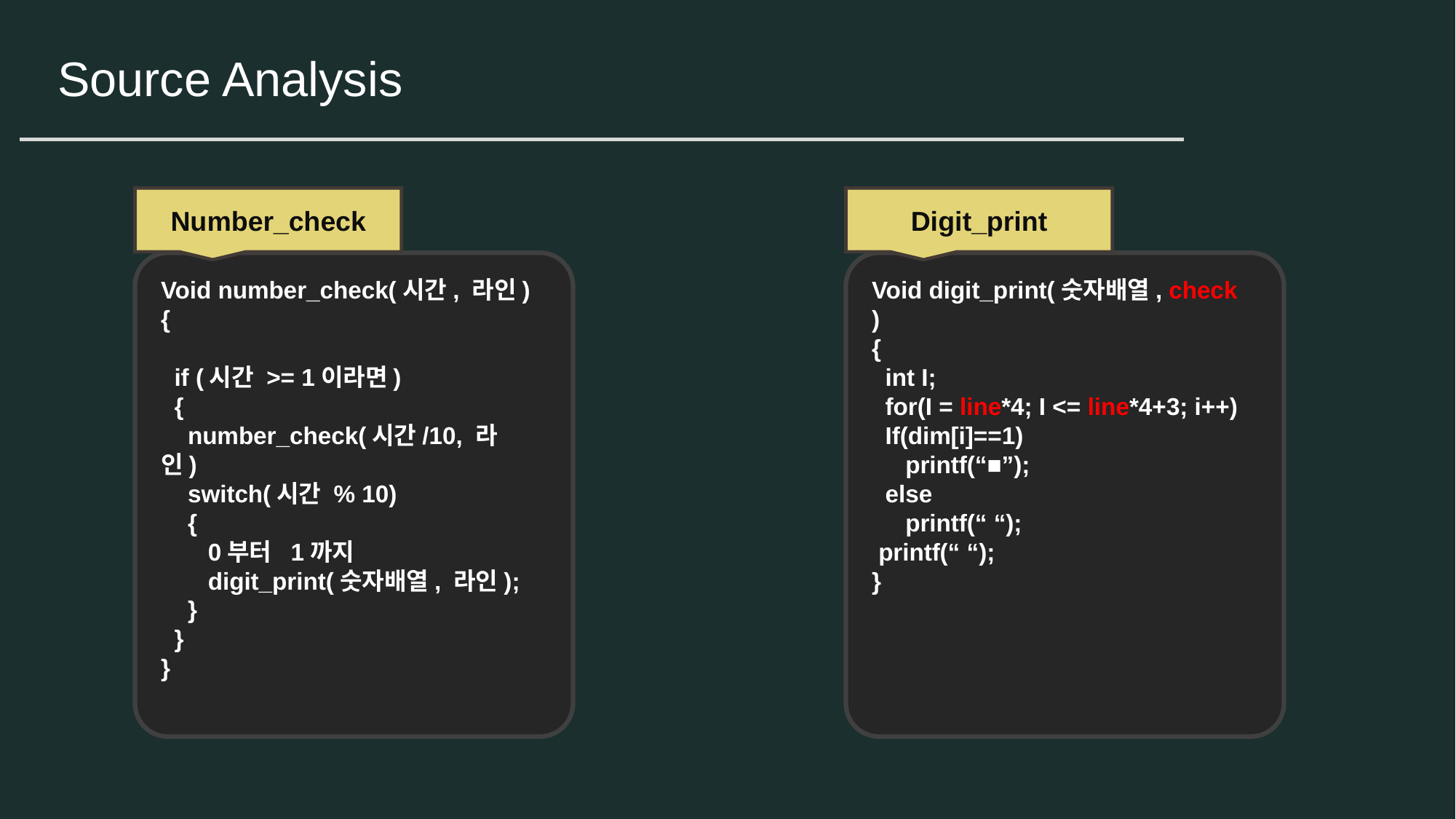

Source Analysis
Number_check
Digit_print

Void number_check(시간, 라인)
{

  if (시간 >= 1이라면)
  {
    number_check(시간/10, 라인)
    switch(시간 % 10)
    {
       0부터  1까지
       digit_print(숫자배열, 라인);
    }
  }
}

Void digit_print(숫자배열, check )
{
  int I;
  for(I = line*4; I <= line*4+3; i++)
  If(dim[i]==1)
     printf(“■”);
  else
     printf(“ “);
 printf(“ “);
}